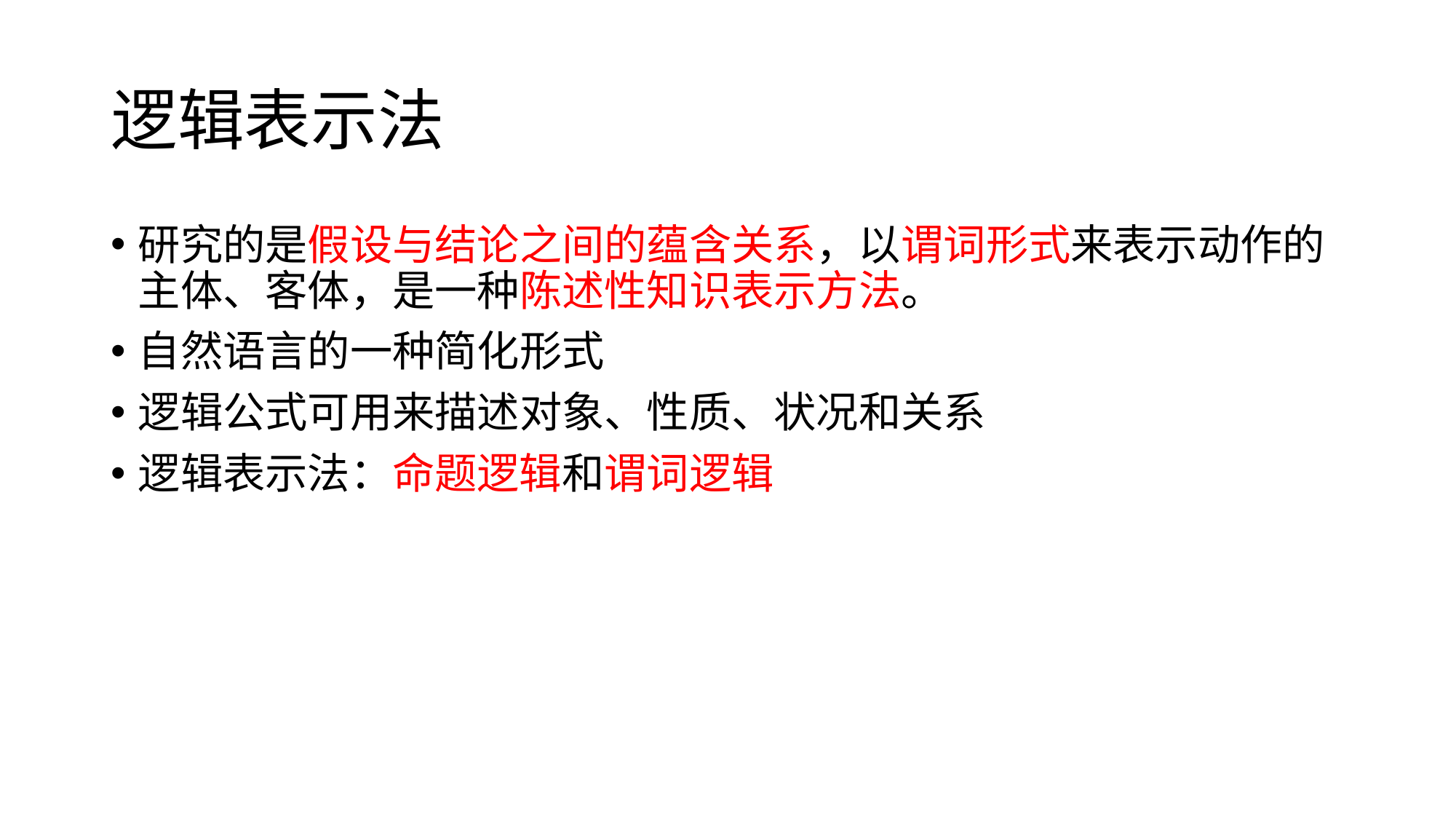

# 逻辑表示法
研究的是假设与结论之间的蕴含关系，以谓词形式来表示动作的主体、客体，是一种陈述性知识表示方法。
自然语言的一种简化形式
逻辑公式可用来描述对象、性质、状况和关系
逻辑表示法：命题逻辑和谓词逻辑